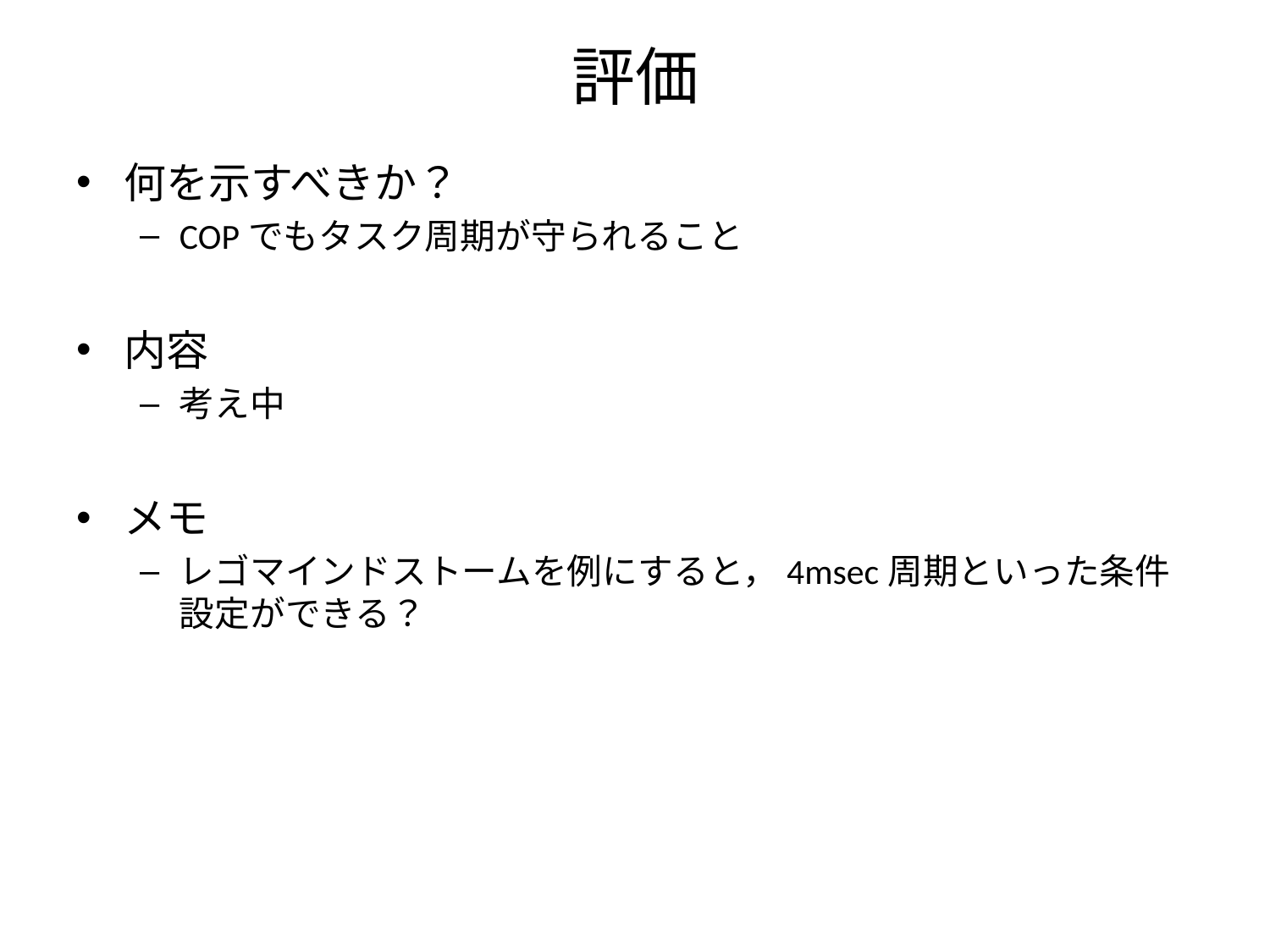

# 評価
何を示すべきか？
COPでもタスク周期が守られること

内容
考え中

メモ
レゴマインドストームを例にすると，4msec周期といった条件設定ができる？